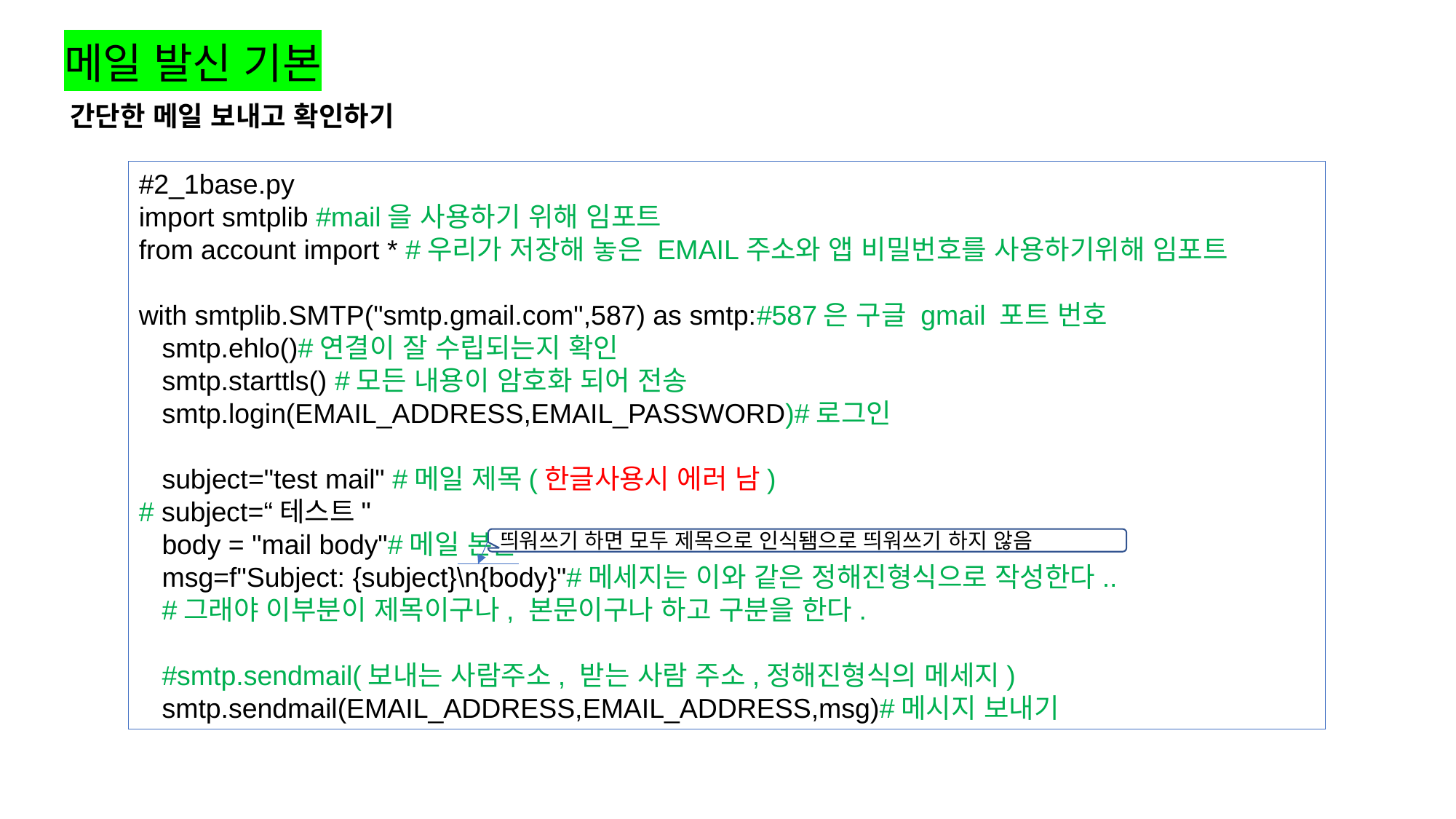

메일 발신 기본
간단한 메일 보내고 확인하기
#2_1base.py
import smtplib #mail을 사용하기 위해 임포트
from account import * #우리가 저장해 놓은 EMAIL주소와 앱 비밀번호를 사용하기위해 임포트

with smtplib.SMTP("smtp.gmail.com",587) as smtp:#587은 구글 gmail 포트 번호
   smtp.ehlo()#연결이 잘 수립되는지 확인
   smtp.starttls() #모든 내용이 암호화 되어 전송
   smtp.login(EMAIL_ADDRESS,EMAIL_PASSWORD)#로그인

   subject="test mail" #메일 제목(한글사용시 에러 남)
# subject=“테스트"
   body = "mail body"#메일 본문
   msg=f"Subject: {subject}\n{body}"#메세지는 이와 같은 정해진형식으로 작성한다..
   #그래야 이부분이 제목이구나, 본문이구나 하고 구분을 한다.

   #smtp.sendmail(보내는 사람주소, 받는 사람 주소,정해진형식의 메세지)
   smtp.sendmail(EMAIL_ADDRESS,EMAIL_ADDRESS,msg)#메시지 보내기
띄워쓰기 하면 모두 제목으로 인식됌으로 띄워쓰기 하지 않음